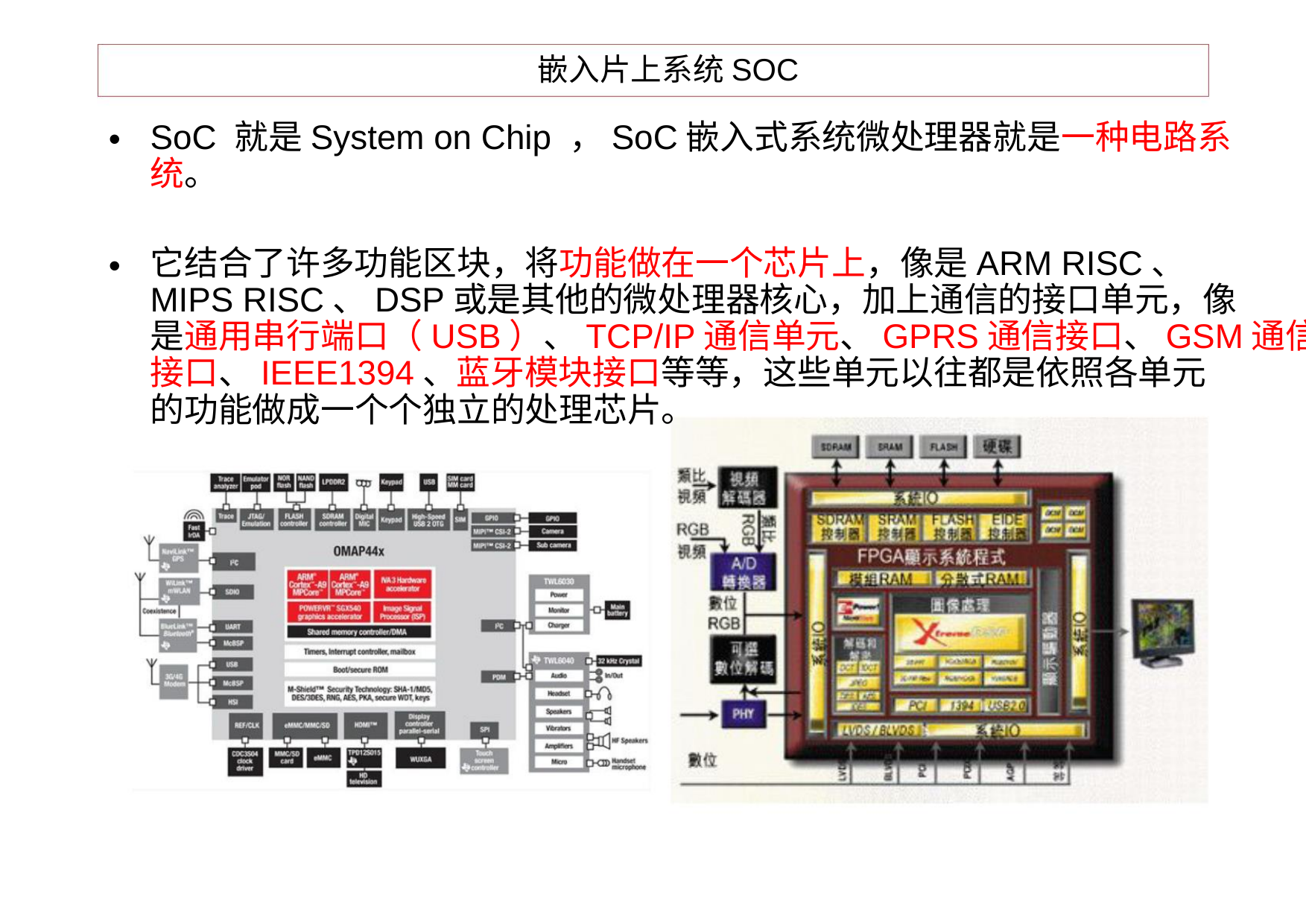

嵌入片上系统SOC
SoC 就是System on Chip ，SoC嵌入式系统微处理器就是一种电路系
统。
•
•
它结合了许多功能区块，将功能做在一个芯片上，像是ARM RISC、
MIPS RISC、DSP或是其他的微处理器核心，加上通信的接口单元，像
是通用串行端口（USB）、TCP/IP通信单元、GPRS通信接口、GSM通信
接口、IEEE1394、蓝牙模块接口等等，这些单元以往都是依照各单元
的功能做成一个个独立的处理芯片。